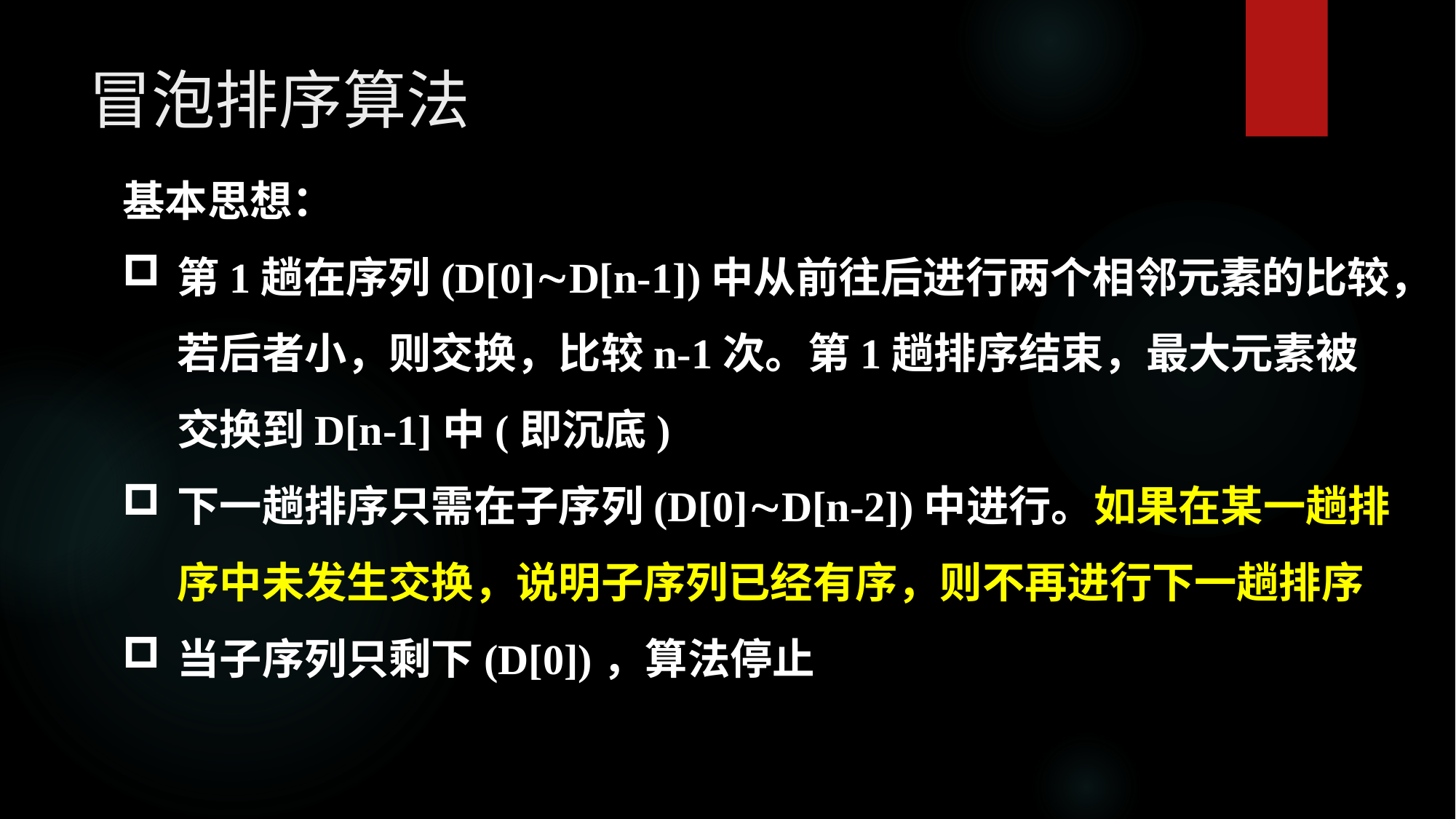

# 冒泡排序算法
10.2.3 冒泡排序
基本思想：
第1趟在序列(D[0]∼D[n-1])中从前往后进行两个相邻元素的比较，若后者小，则交换，比较n-1次。第1趟排序结束，最大元素被交换到D[n-1]中(即沉底)
下一趟排序只需在子序列(D[0]∼D[n-2])中进行。如果在某一趟排序中未发生交换，说明子序列已经有序，则不再进行下一趟排序
当子序列只剩下(D[0])，算法停止